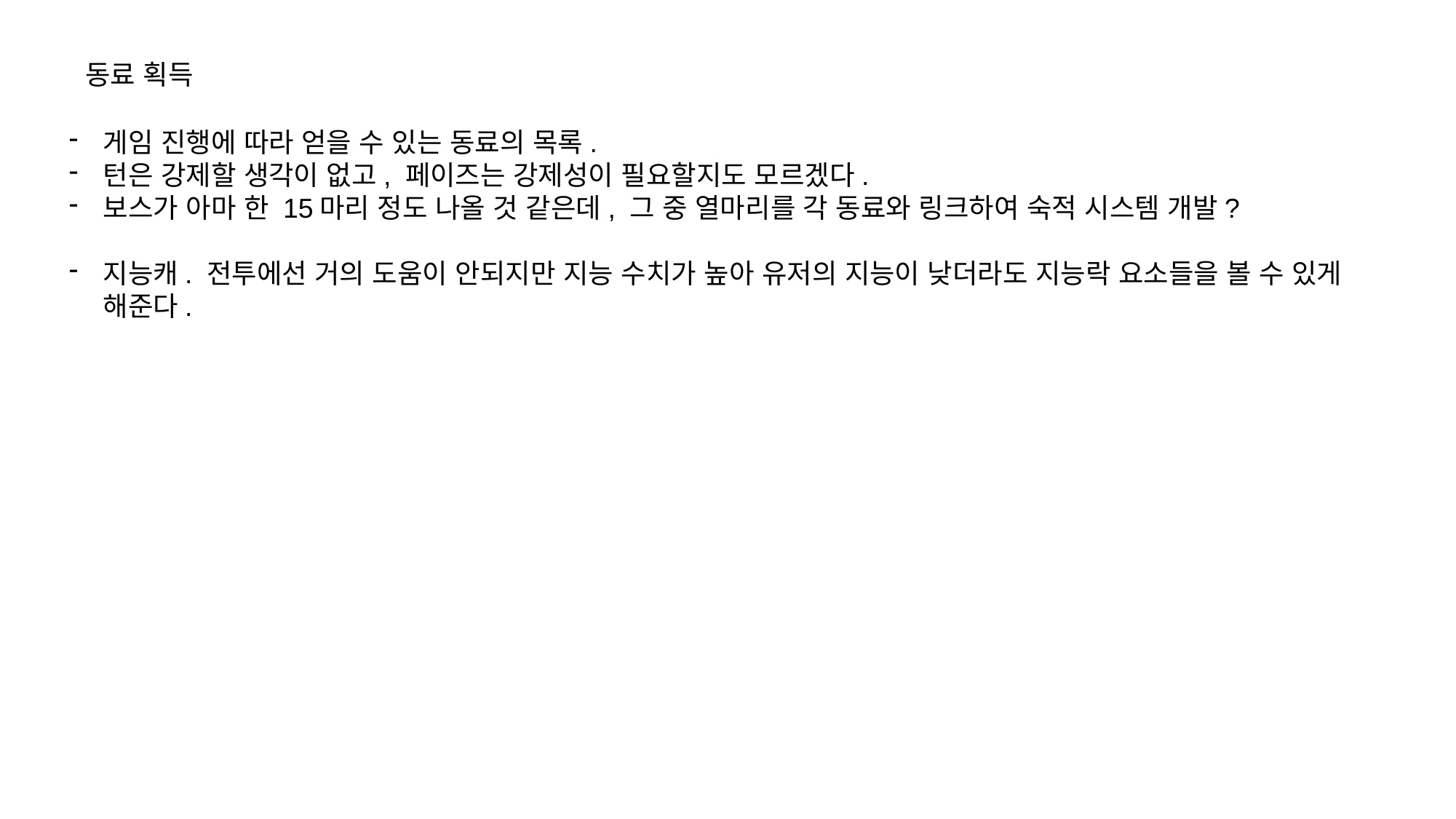

동료 획득
게임 진행에 따라 얻을 수 있는 동료의 목록.
턴은 강제할 생각이 없고, 페이즈는 강제성이 필요할지도 모르겠다.
보스가 아마 한 15마리 정도 나올 것 같은데, 그 중 열마리를 각 동료와 링크하여 숙적 시스템 개발?

지능캐. 전투에선 거의 도움이 안되지만 지능 수치가 높아 유저의 지능이 낮더라도 지능락 요소들을 볼 수 있게 해준다.